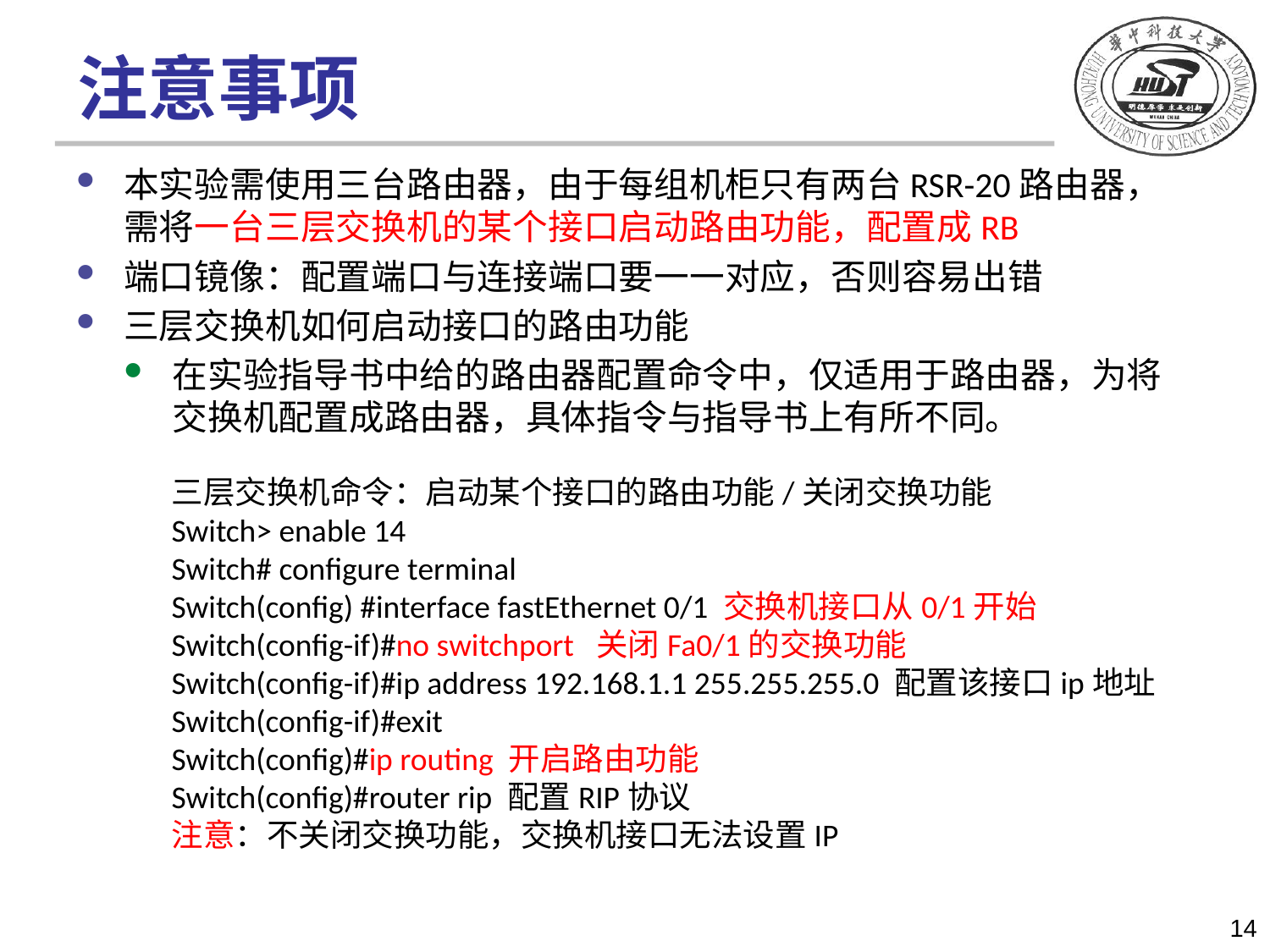

# 注意事项
本实验需使用三台路由器，由于每组机柜只有两台RSR-20路由器，需将一台三层交换机的某个接口启动路由功能，配置成RB
端口镜像：配置端口与连接端口要一一对应，否则容易出错
三层交换机如何启动接口的路由功能
在实验指导书中给的路由器配置命令中，仅适用于路由器，为将交换机配置成路由器，具体指令与指导书上有所不同。

三层交换机命令：启动某个接口的路由功能/关闭交换功能
Switch> enable 14
Switch# configure terminal
Switch(config) #interface fastEthernet 0/1 交换机接口从0/1开始
Switch(config-if)#no switchport  关闭Fa0/1的交换功能
Switch(config-if)#ip address 192.168.1.1 255.255.255.0 配置该接口ip地址
Switch(config-if)#exit
Switch(config)#ip routing 开启路由功能
Switch(config)#router rip 配置RIP协议
注意：不关闭交换功能，交换机接口无法设置IP
14